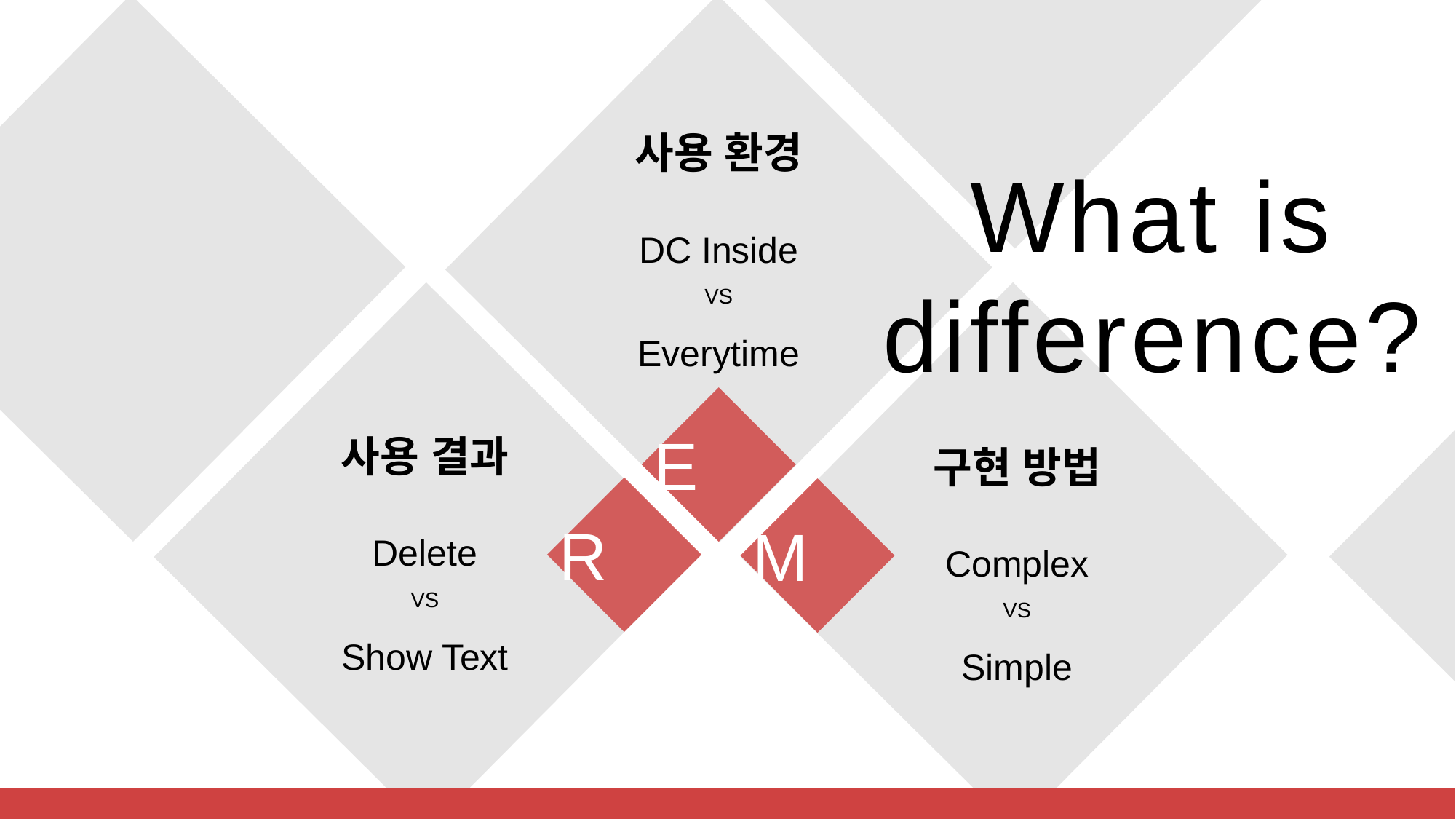

사용 환경

DC Inside
VS
Everytime
What is difference?

사용 결과

Delete
VS
Show Text
구현 방법

Complex
VS
Simple

E

R
M